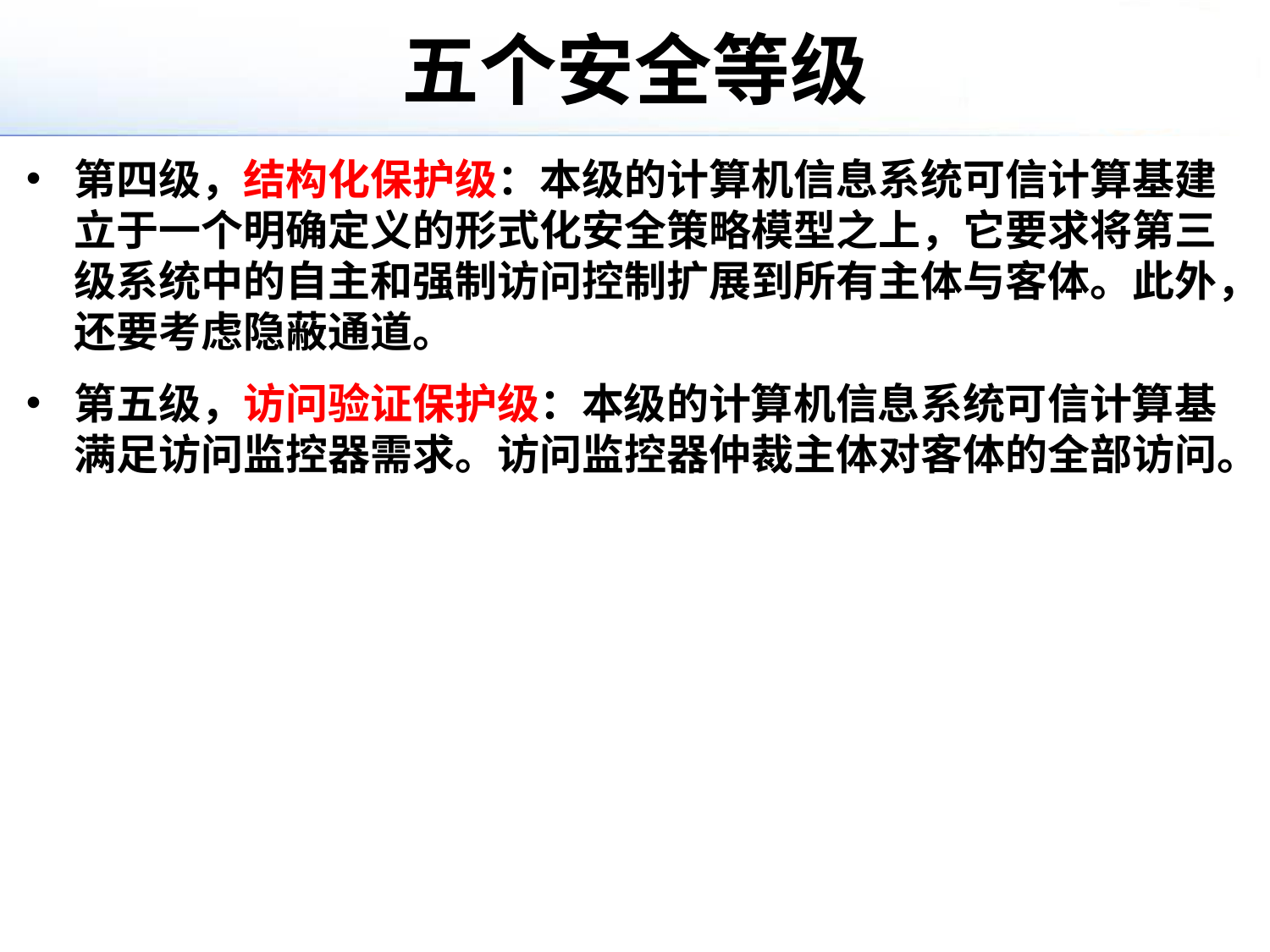

# 五个安全等级
第四级，结构化保护级：本级的计算机信息系统可信计算基建立于一个明确定义的形式化安全策略模型之上，它要求将第三级系统中的自主和强制访问控制扩展到所有主体与客体。此外，还要考虑隐蔽通道。
第五级，访问验证保护级：本级的计算机信息系统可信计算基满足访问监控器需求。访问监控器仲裁主体对客体的全部访问。